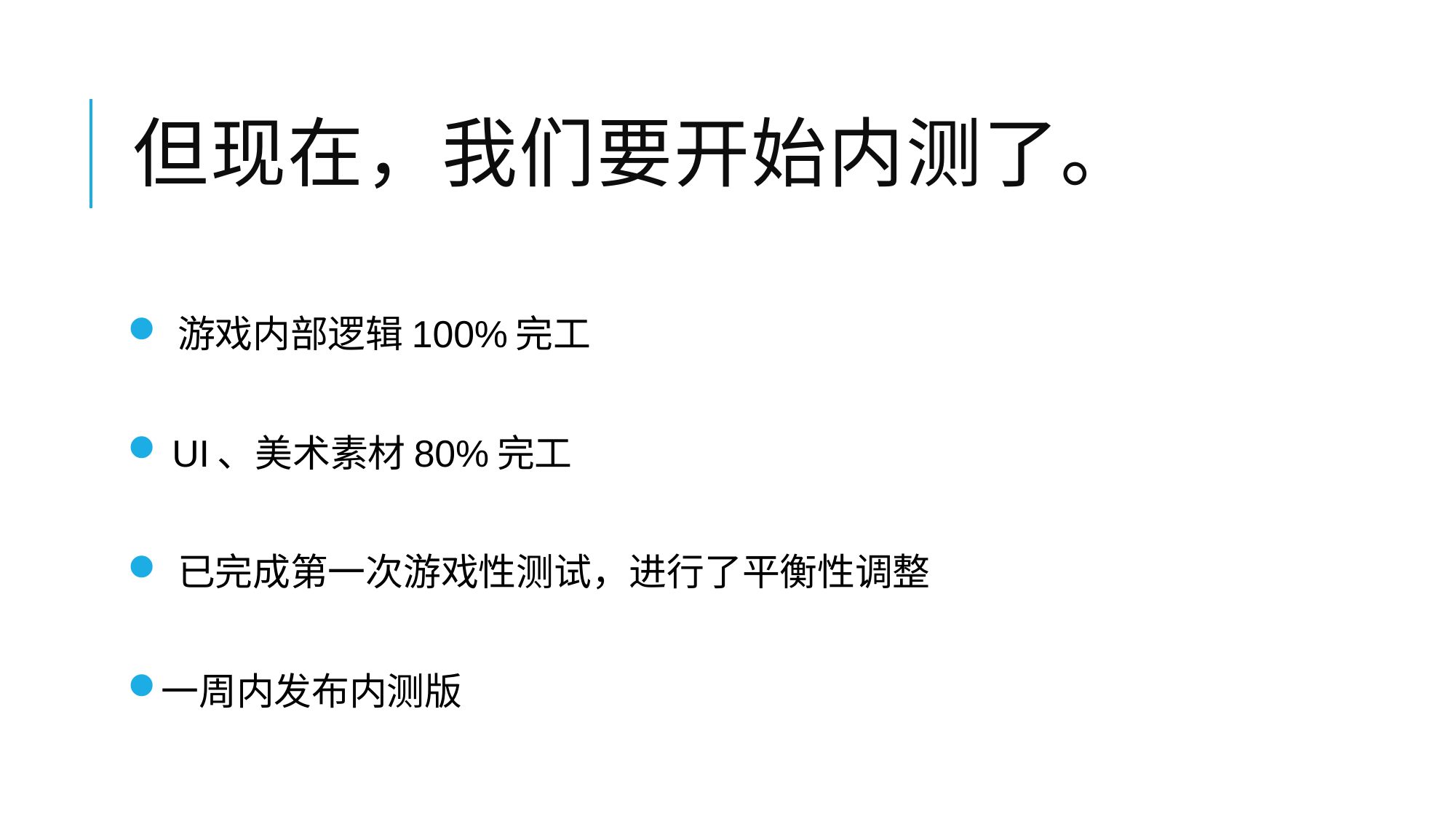

# 但现在，我们要开始内测了。
 游戏内部逻辑100%完工

 UI、美术素材80%完工

 已完成第一次游戏性测试，进行了平衡性调整

一周内发布内测版